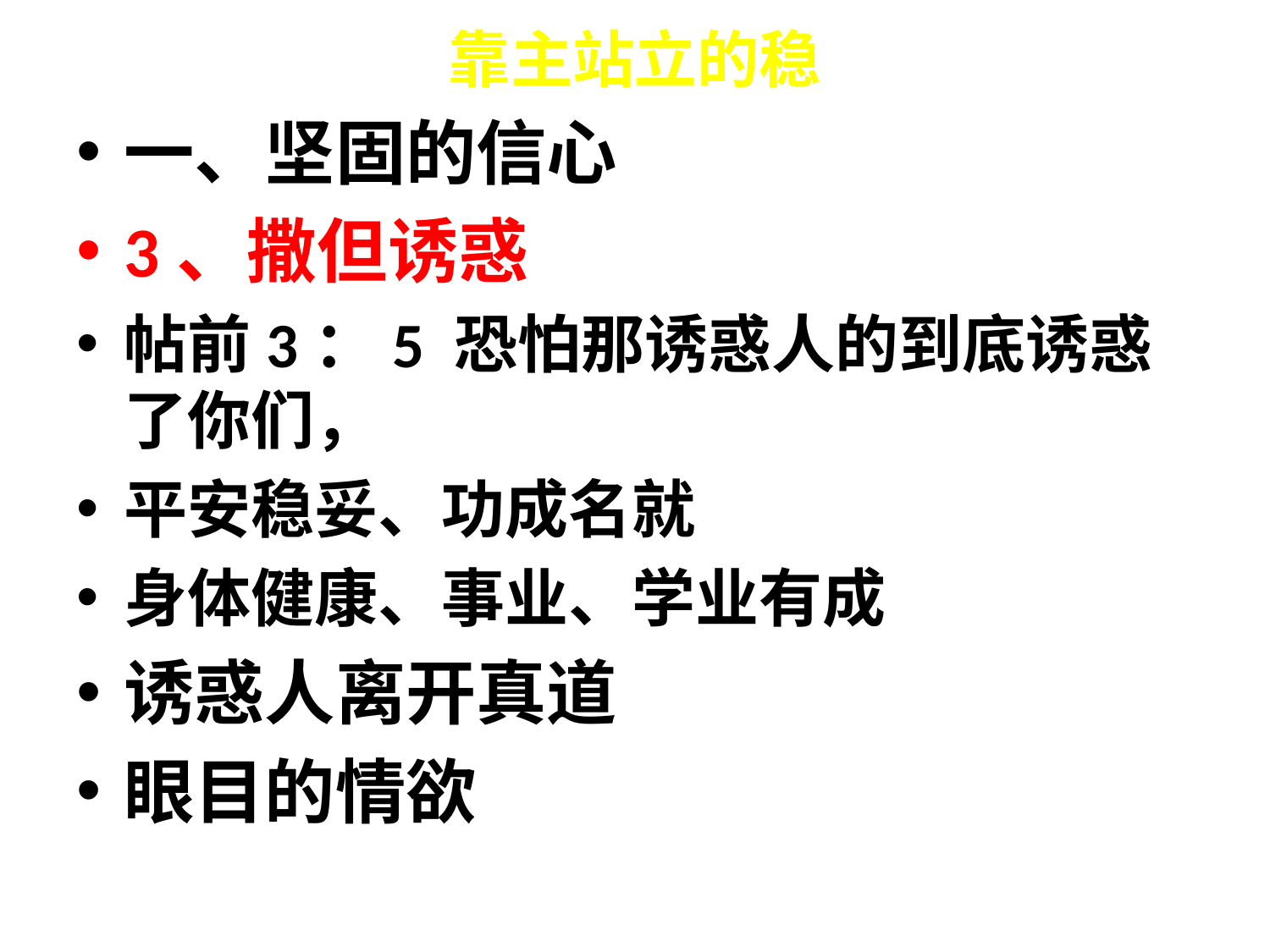

# 靠主站立的稳
一、坚固的信心
3、撒但诱惑
帖前3：5 恐怕那诱惑人的到底诱惑了你们，
平安稳妥、功成名就
身体健康、事业、学业有成
诱惑人离开真道
眼目的情欲